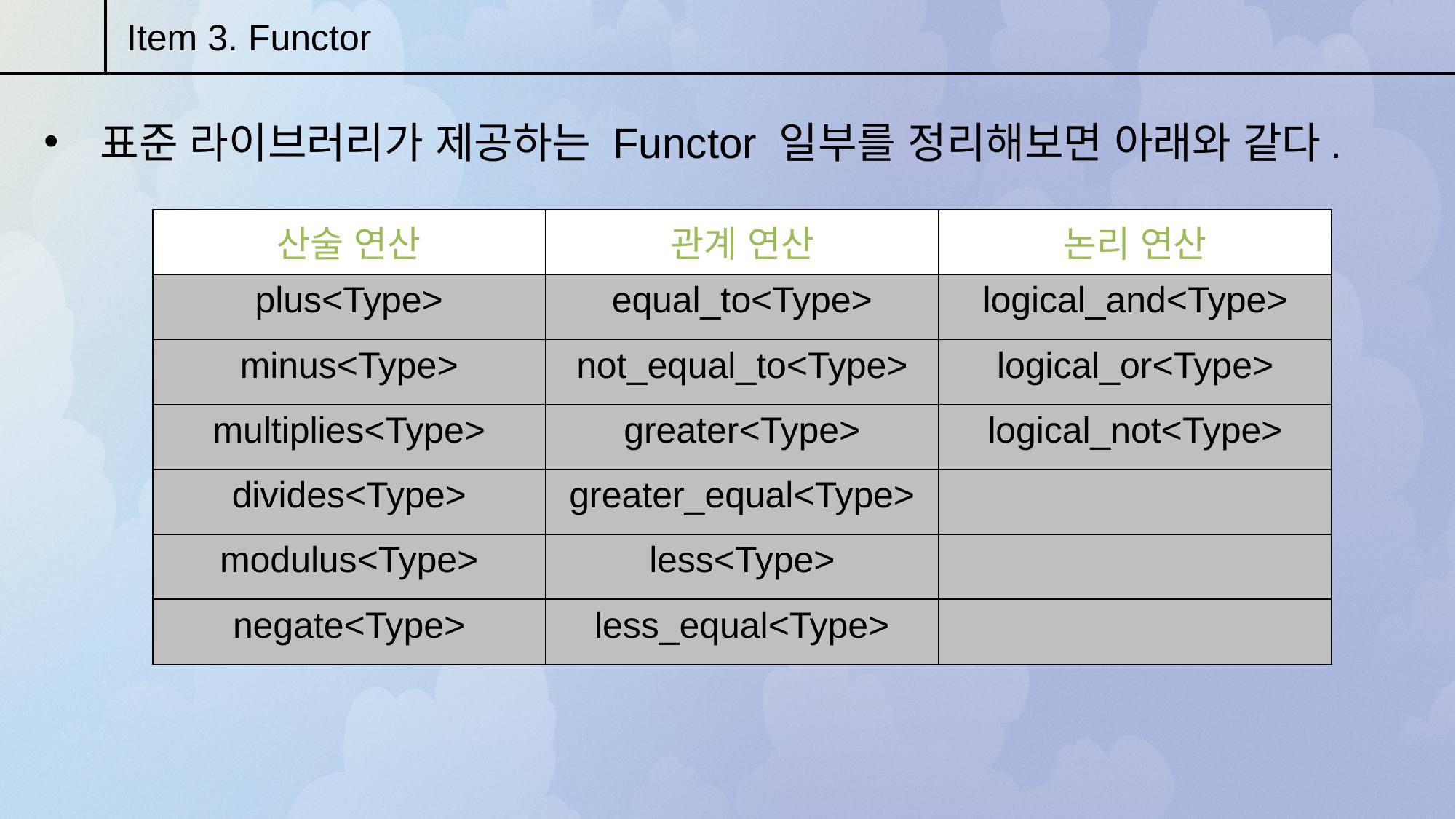

Item 3. Functor
 표준 라이브러리가 제공하는 Functor 일부를 정리해보면 아래와 같다.
| 산술 연산 | 관계 연산 | 논리 연산 |
| --- | --- | --- |
| plus<Type> | equal\_to<Type> | logical\_and<Type> |
| minus<Type> | not\_equal\_to<Type> | logical\_or<Type> |
| multiplies<Type> | greater<Type> | logical\_not<Type> |
| divides<Type> | greater\_equal<Type> |  |
| modulus<Type> | less<Type> |  |
| negate<Type> | less\_equal<Type> |  |